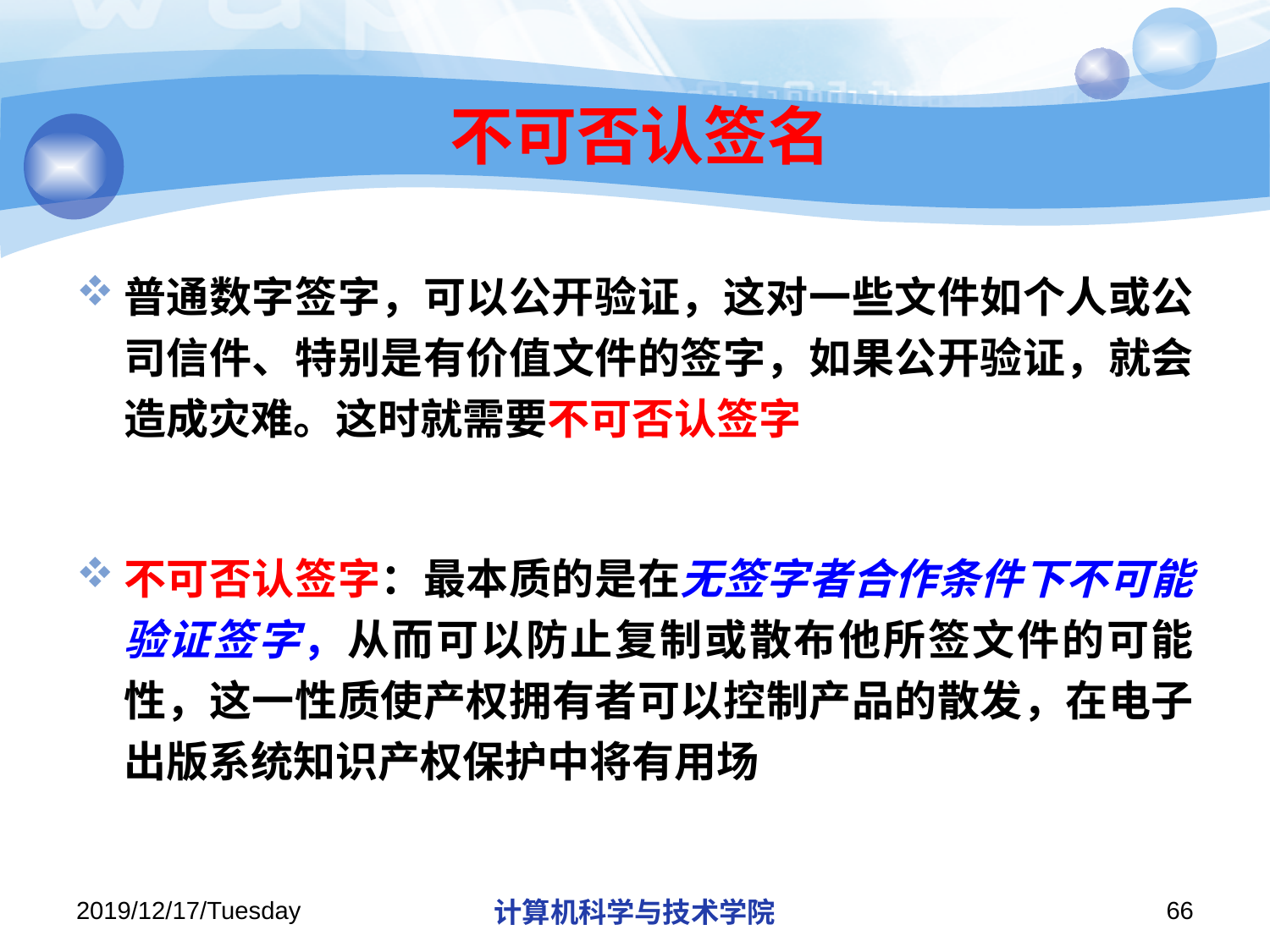

# 不可否认签名
普通数字签字，可以公开验证，这对一些文件如个人或公司信件、特别是有价值文件的签字，如果公开验证，就会造成灾难。这时就需要不可否认签字

不可否认签字：最本质的是在无签字者合作条件下不可能验证签字，从而可以防止复制或散布他所签文件的可能性，这一性质使产权拥有者可以控制产品的散发，在电子出版系统知识产权保护中将有用场

2019/12/17/Tuesday
计算机科学与技术学院
66